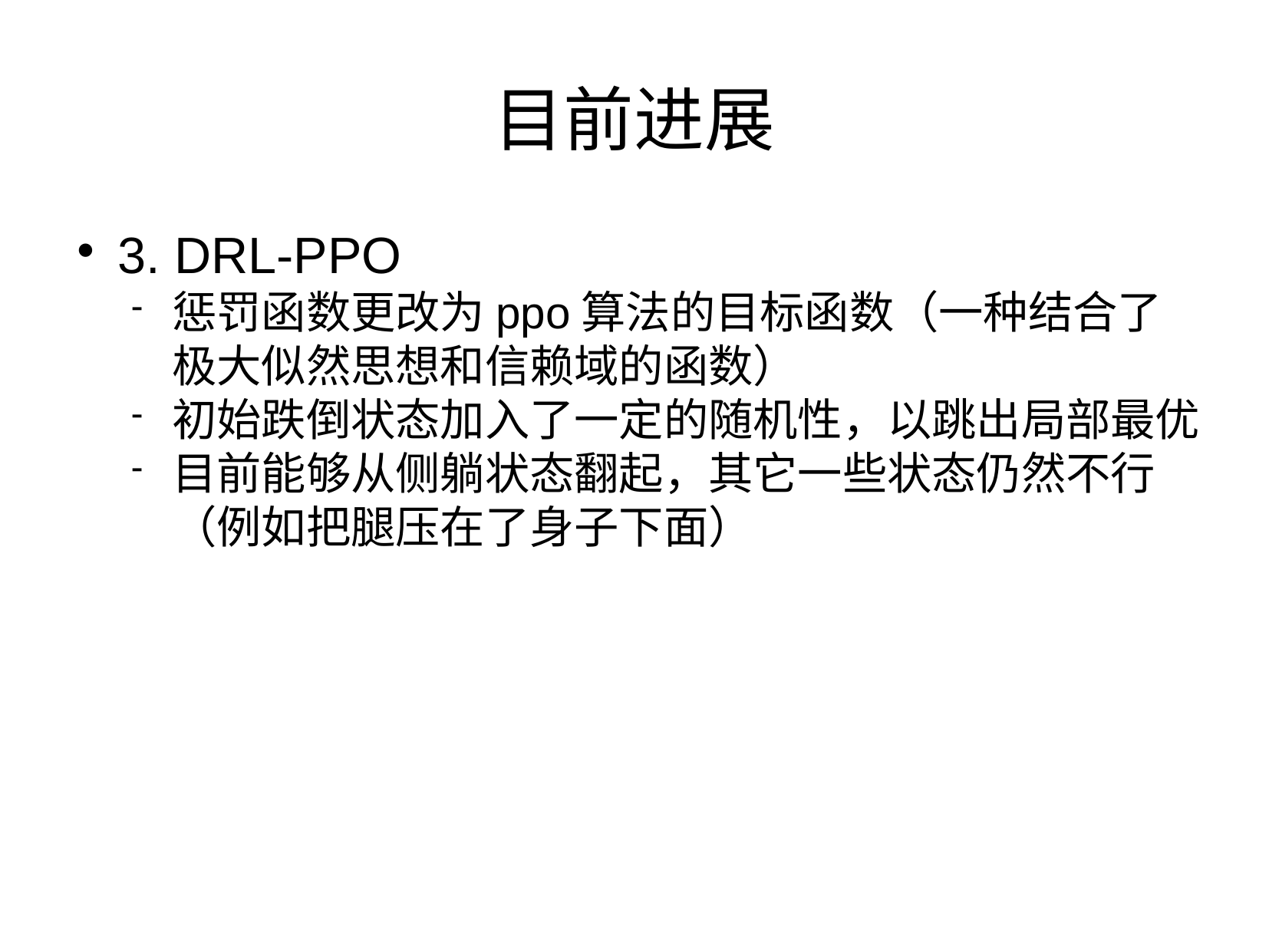

目前进展
3. DRL-PPO
惩罚函数更改为ppo算法的目标函数（一种结合了极大似然思想和信赖域的函数）
初始跌倒状态加入了一定的随机性，以跳出局部最优
目前能够从侧躺状态翻起，其它一些状态仍然不行（例如把腿压在了身子下面）